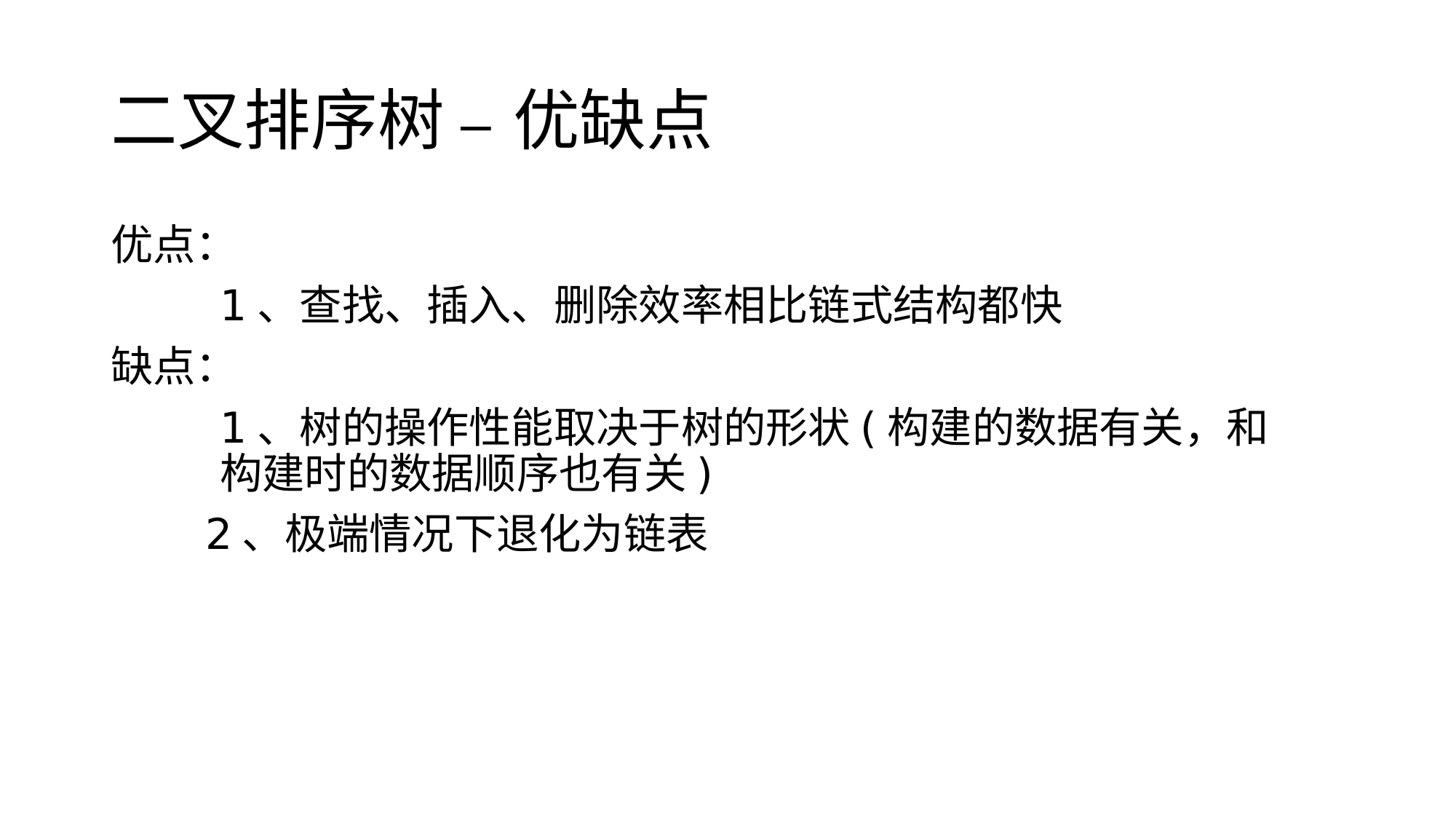

# 二叉排序树-优缺点
优点：
	1、查找、插入、删除效率相比链式结构都快
缺点：
	1、树的操作性能取决于树的形状(构建的数据有关，和		构建时的数据顺序也有关)
       2、极端情况下退化为链表